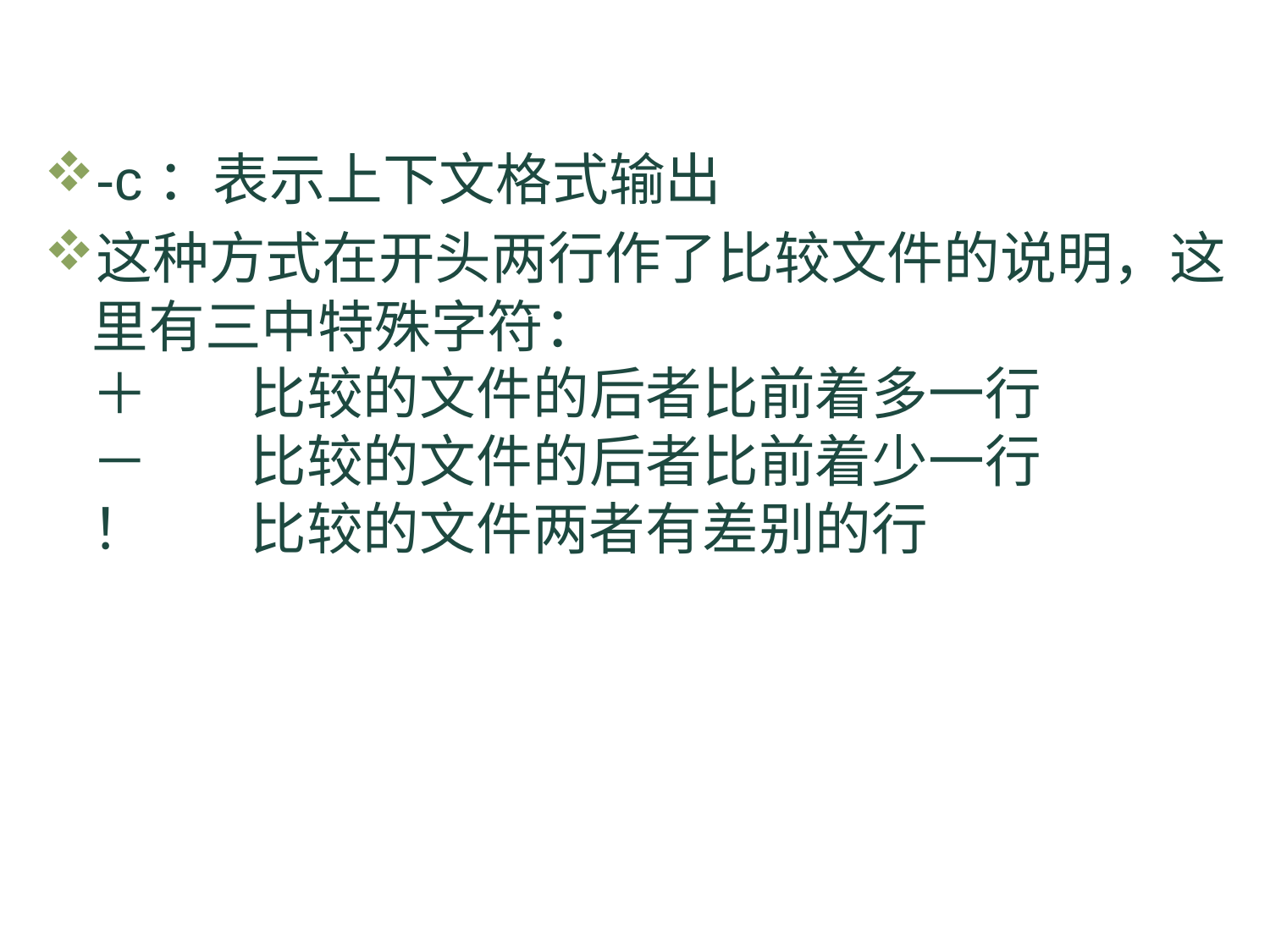

#
-c：表示上下文格式输出
这种方式在开头两行作了比较文件的说明，这里有三中特殊字符：
＋        比较的文件的后者比前着多一行
－        比较的文件的后者比前着少一行        
！        比较的文件两者有差别的行